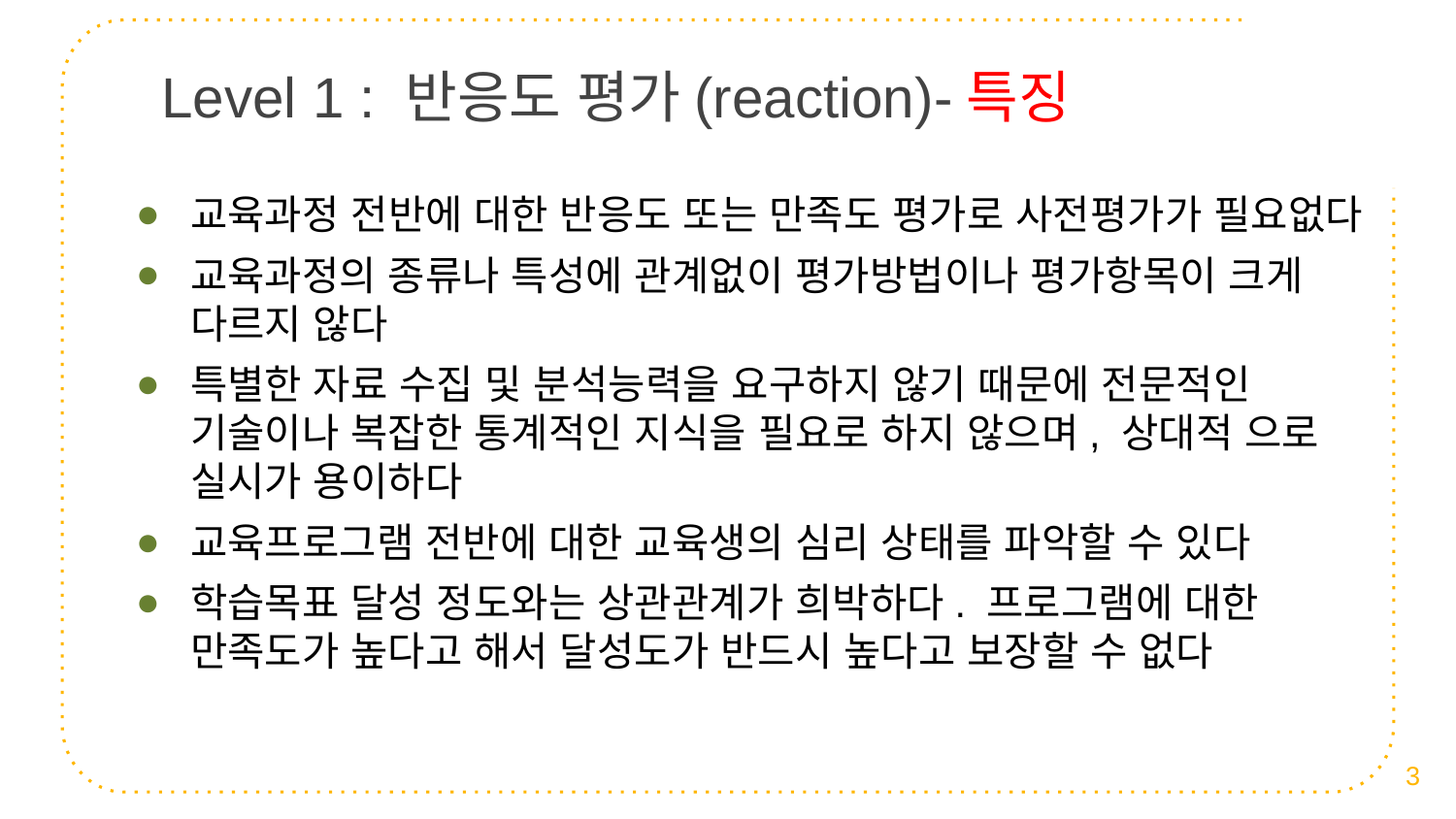

# Level 1 : 반응도 평가(reaction)-특징
교육과정 전반에 대한 반응도 또는 만족도 평가로 사전평가가 필요없다
교육과정의 종류나 특성에 관계없이 평가방법이나 평가항목이 크게 다르지 않다
특별한 자료 수집 및 분석능력을 요구하지 않기 때문에 전문적인 기술이나 복잡한 통계적인 지식을 필요로 하지 않으며, 상대적 으로 실시가 용이하다
교육프로그램 전반에 대한 교육생의 심리 상태를 파악할 수 있다
학습목표 달성 정도와는 상관관계가 희박하다. 프로그램에 대한  만족도가 높다고 해서 달성도가 반드시 높다고 보장할 수 없다
3